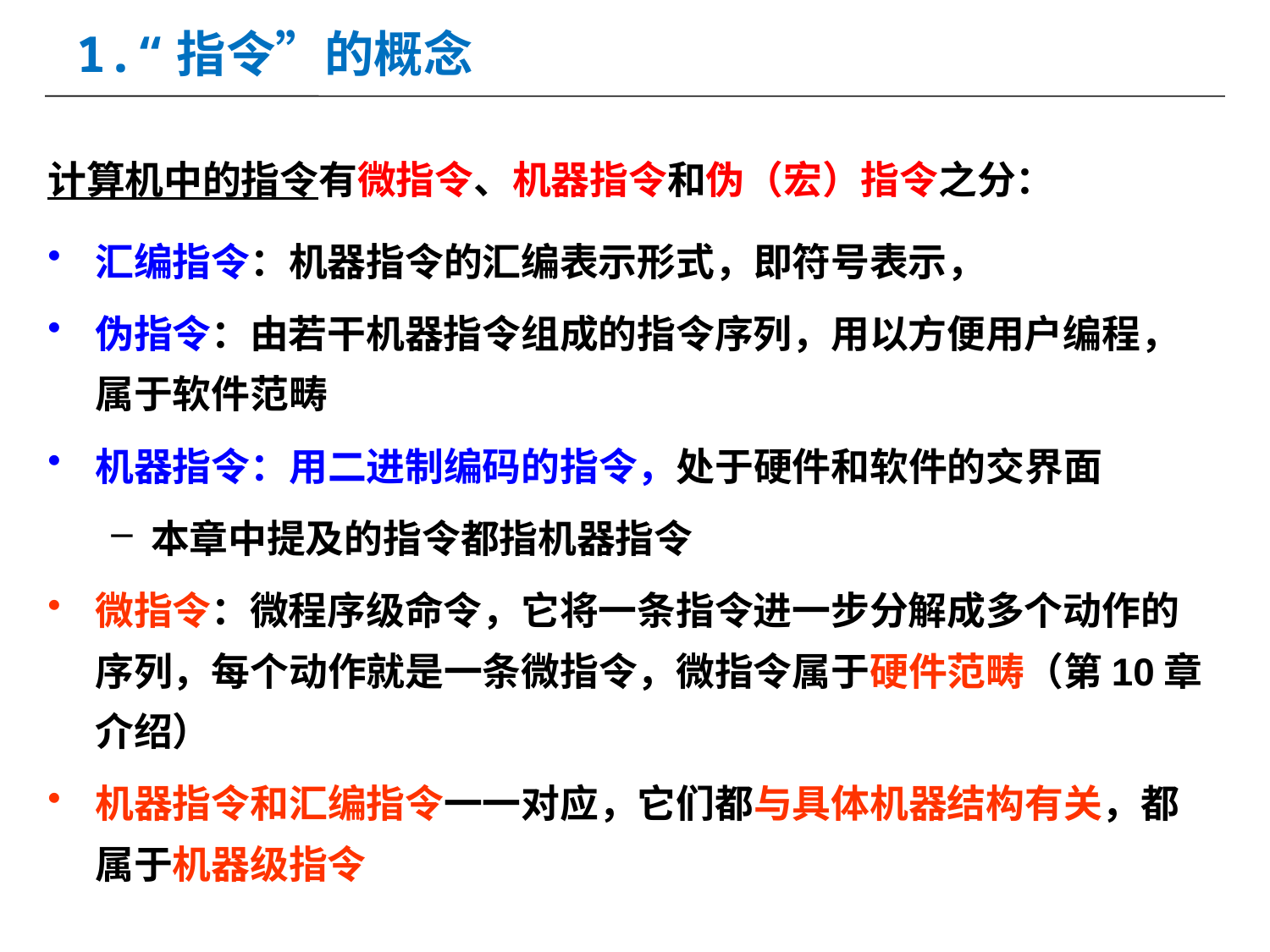

# 1.“指令”的概念
计算机中的指令有微指令、机器指令和伪（宏）指令之分：
汇编指令：机器指令的汇编表示形式，即符号表示，
伪指令：由若干机器指令组成的指令序列，用以方便用户编程，属于软件范畴
机器指令：用二进制编码的指令，处于硬件和软件的交界面
本章中提及的指令都指机器指令
微指令：微程序级命令，它将一条指令进一步分解成多个动作的序列，每个动作就是一条微指令，微指令属于硬件范畴（第10章介绍）
机器指令和汇编指令一一对应，它们都与具体机器结构有关，都属于机器级指令